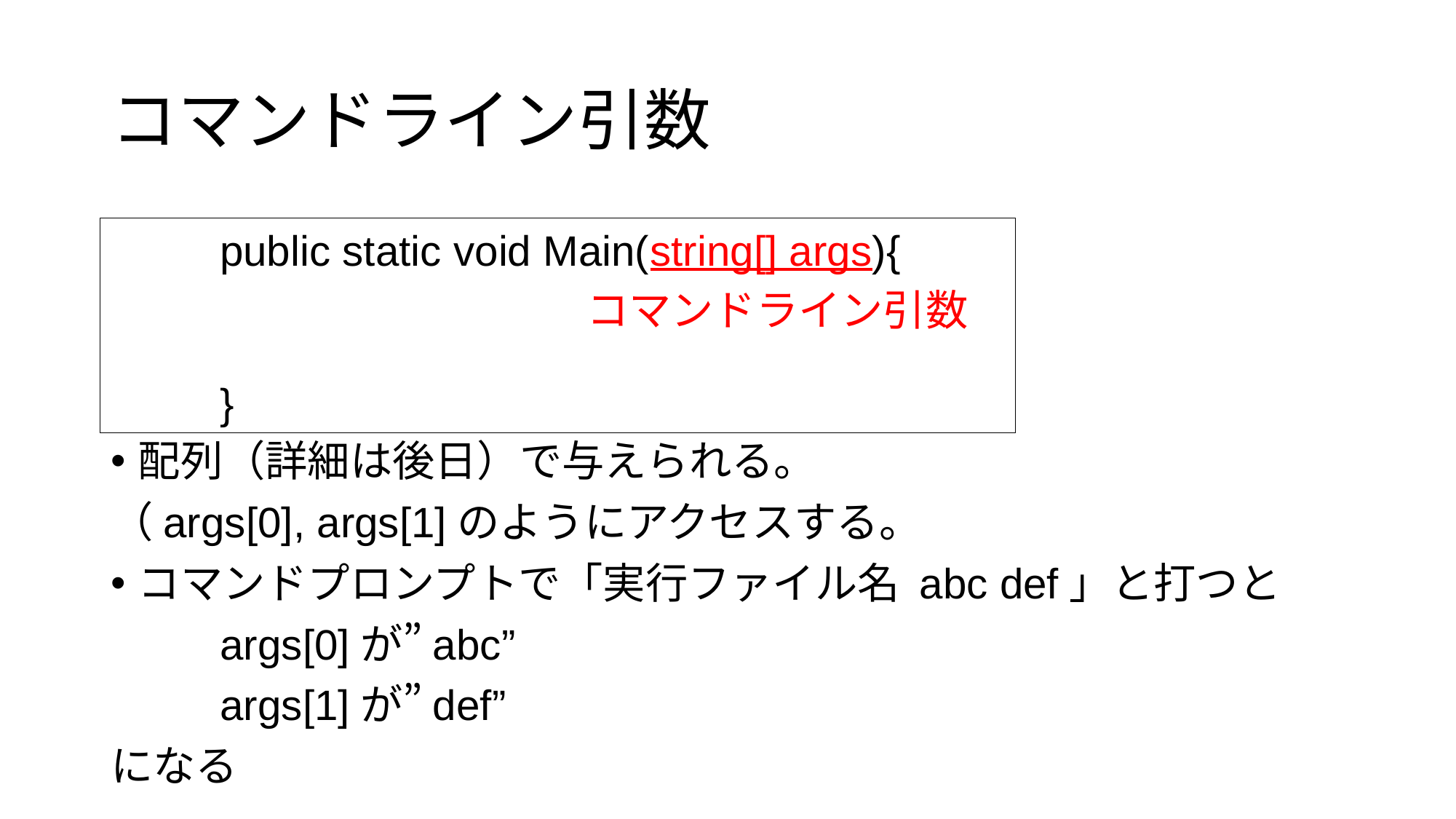

# コマンドライン引数
	public static void Main(string[] args){

	}
コマンドライン引数
配列（詳細は後日）で与えられる。
（args[0], args[1]のようにアクセスする。
コマンドプロンプトで「実行ファイル名 abc def」と打つと
	args[0]が”abc”
	args[1]が”def”
になる